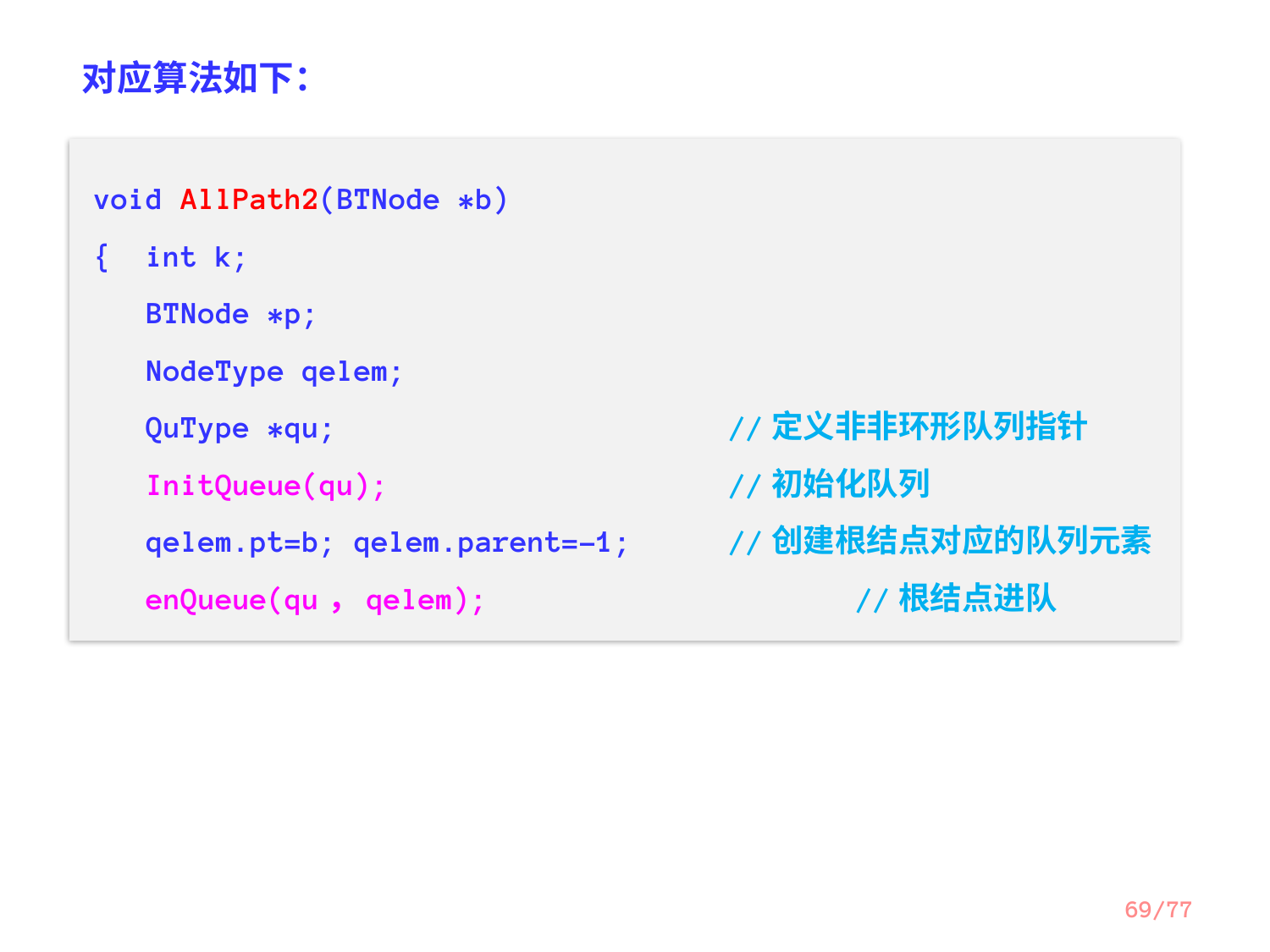

对应算法如下：
void AllPath2(BTNode *b)
{  int k;
   BTNode *p;
   NodeType qelem;
   QuType *qu;		    		//定义非非环形队列指针
   InitQueue(qu);		    	//初始化队列
   qelem.pt=b; qelem.parent=-1;   	//创建根结点对应的队列元素
   enQueue(qu，qelem);		    	//根结点进队
69/77